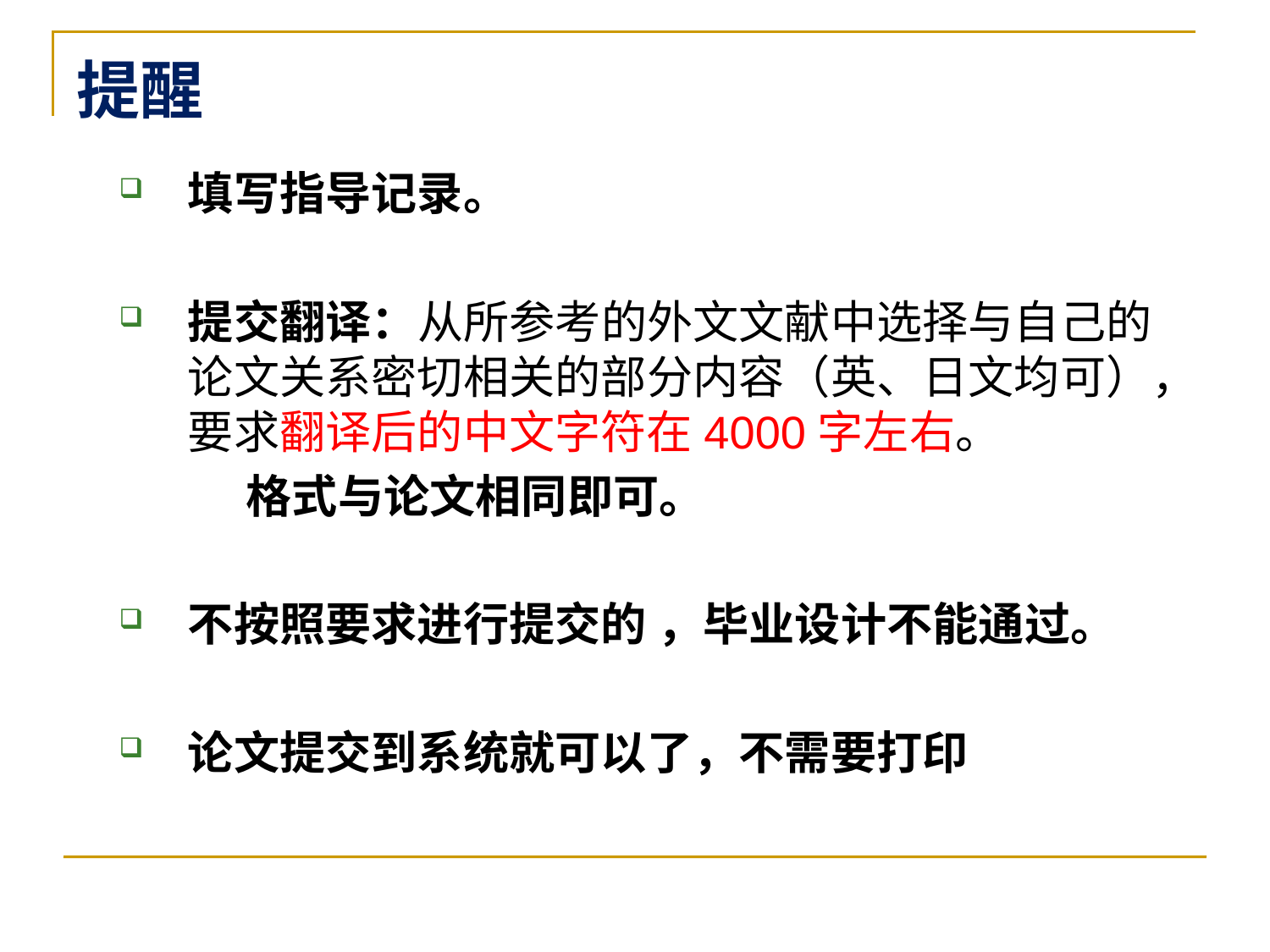

# 提醒
填写指导记录。

提交翻译：从所参考的外文文献中选择与自己的论文关系密切相关的部分内容（英、日文均可），要求翻译后的中文字符在4000字左右。
	格式与论文相同即可。

不按照要求进行提交的 ，毕业设计不能通过。

论文提交到系统就可以了，不需要打印